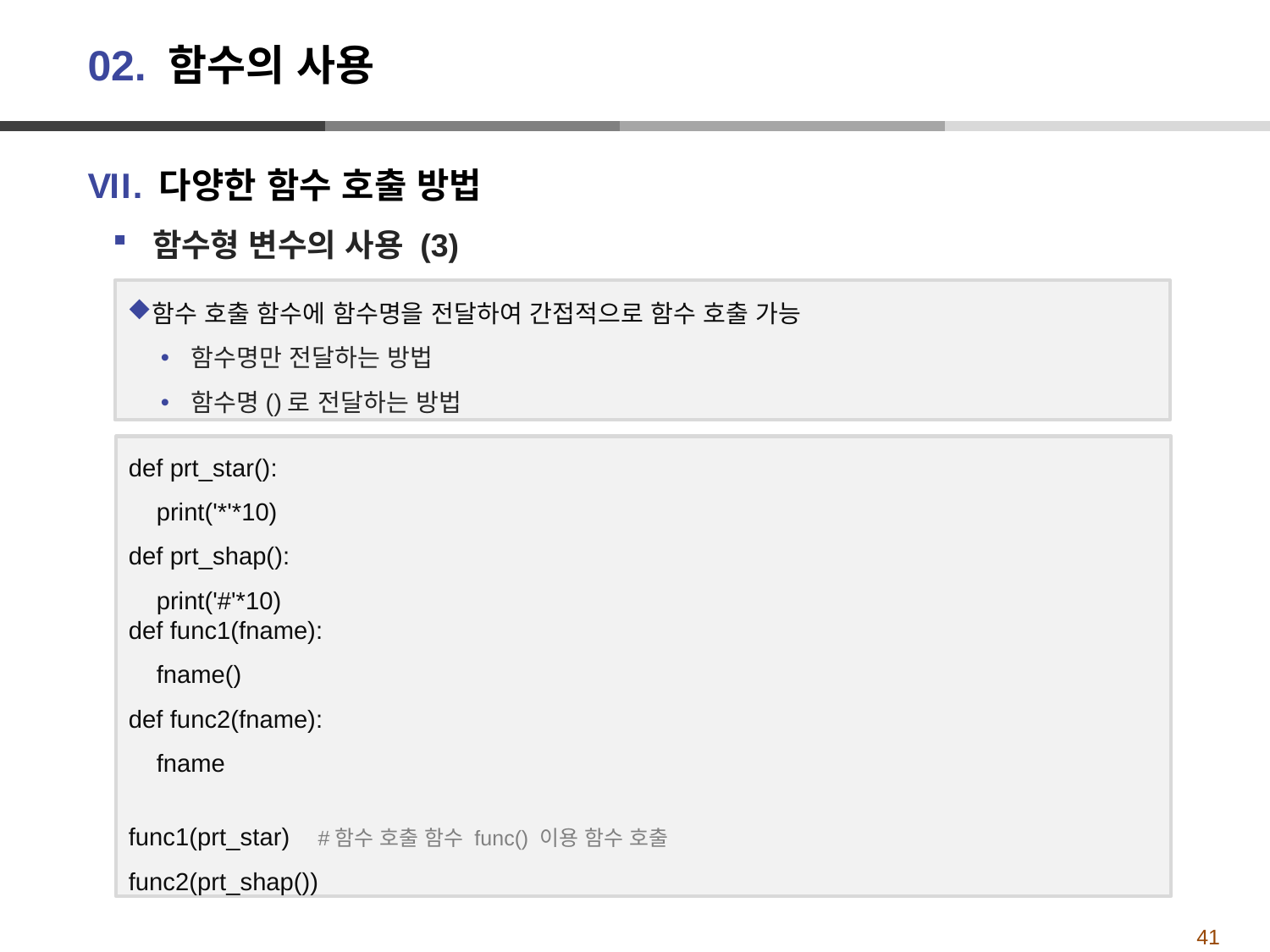

# 02. 함수의 사용
다양한 함수 호출 방법
함수형 변수의 사용 (3)
함수 호출 함수에 함수명을 전달하여 간접적으로 함수 호출 가능
함수명만 전달하는 방법
함수명()로 전달하는 방법
def prt_star():
    print('*'*10)
def prt_shap():
    print('#'*10)
def func1(fname):
    fname()
def func2(fname):
    fname

func1(prt_star)    #함수 호출 함수 func() 이용 함수 호출
func2(prt_shap())